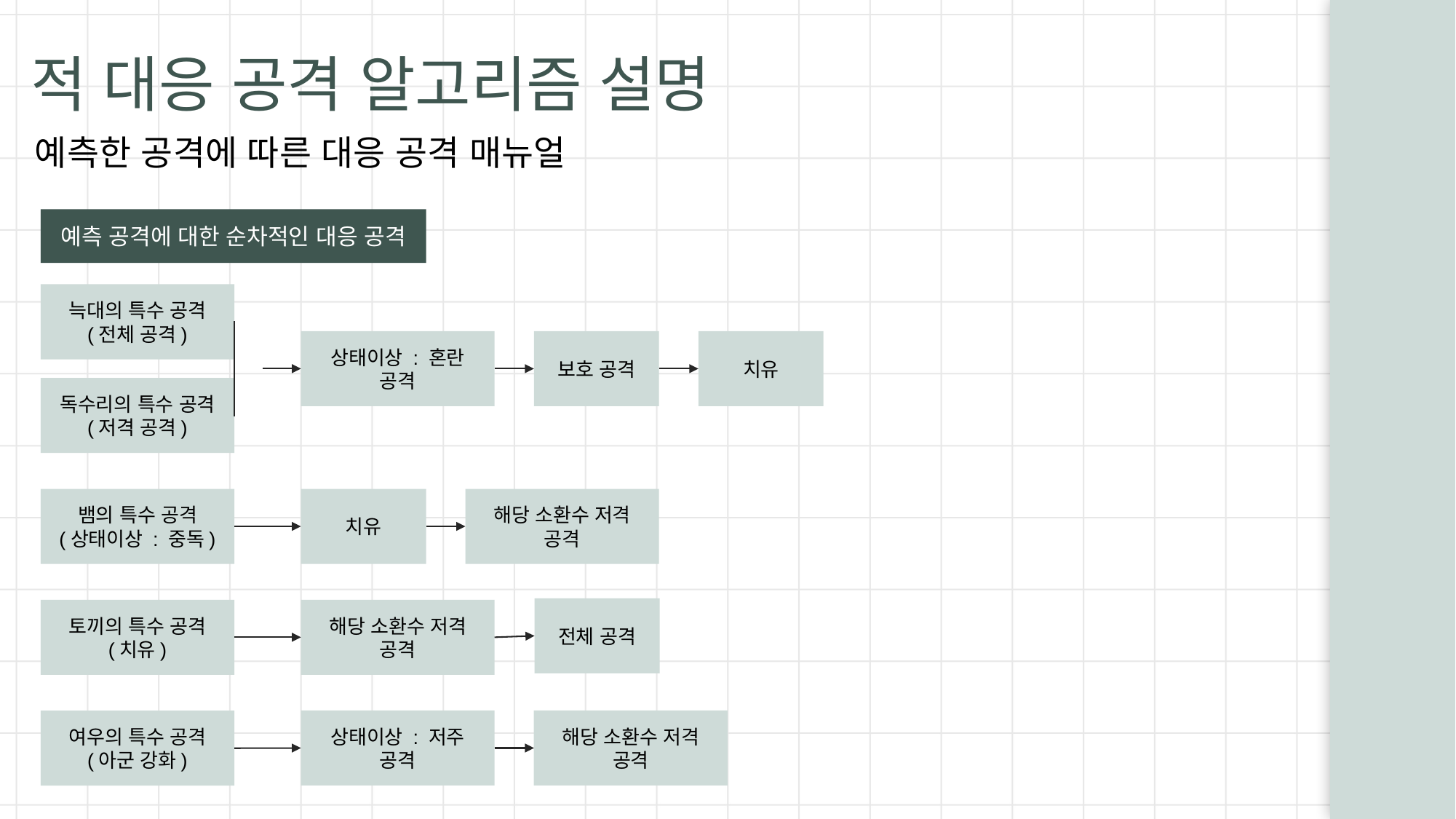

적 대응 공격 알고리즘 설명
예측한 공격에 따른 대응 공격 매뉴얼
예측 공격에 대한 순차적인 대응 공격
늑대의 특수 공격
(전체 공격)
상태이상 : 혼란 공격
보호 공격
치유
독수리의 특수 공격
(저격 공격)
뱀의 특수 공격
(상태이상 : 중독)
치유
해당 소환수 저격 공격
전체 공격
토끼의 특수 공격
(치유)
해당 소환수 저격 공격
상태이상 : 저주 공격
해당 소환수 저격 공격
여우의 특수 공격
(아군 강화)